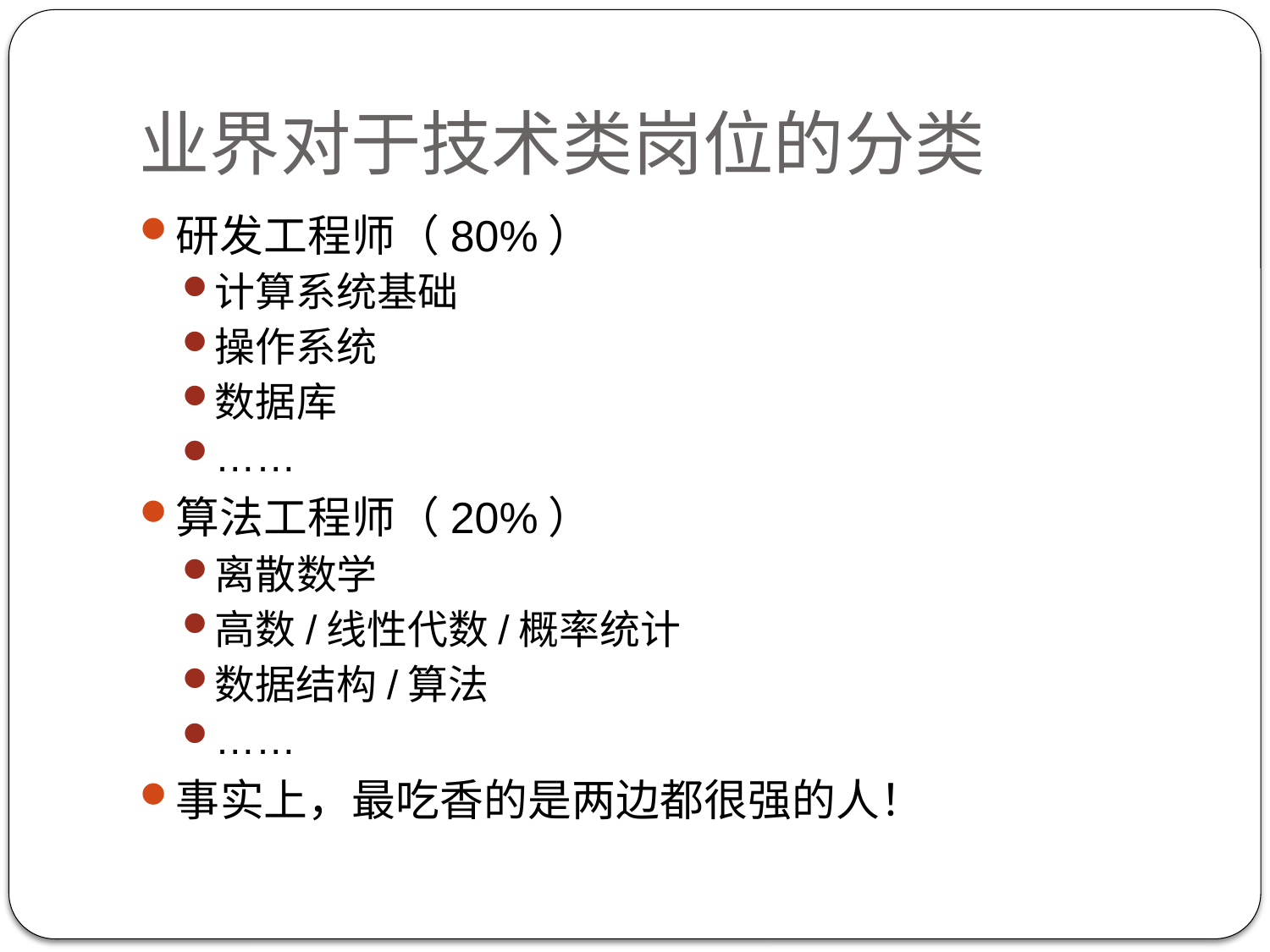

# 业界对于技术类岗位的分类
研发工程师（80%）
计算系统基础
操作系统
数据库
……
算法工程师（20%）
离散数学
高数/线性代数/概率统计
数据结构/算法
……
事实上，最吃香的是两边都很强的人！